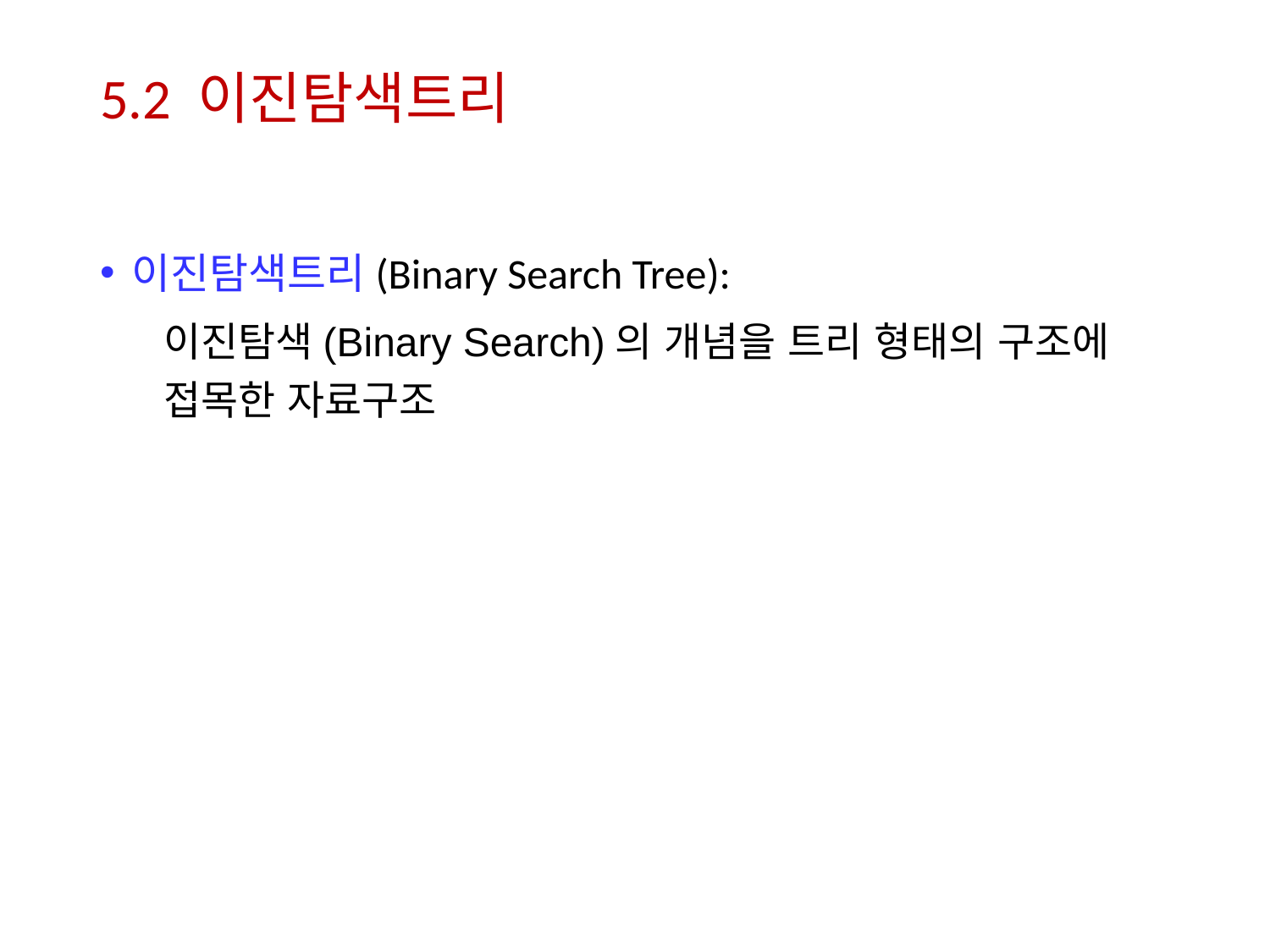

# 5.2 이진탐색트리
이진탐색트리(Binary Search Tree):
이진탐색(Binary Search)의 개념을 트리 형태의 구조에 접목한 자료구조